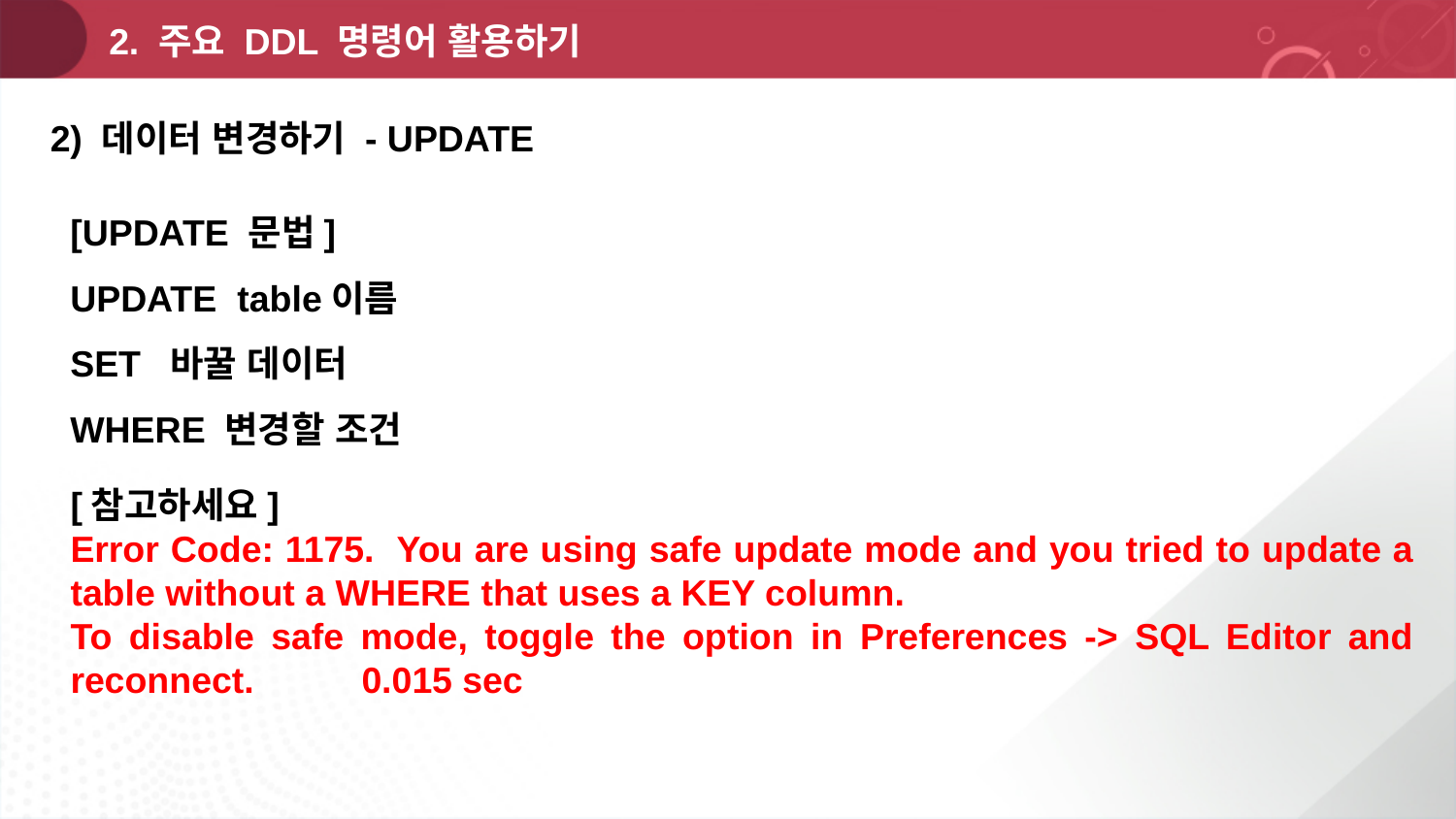

2. 주요 DDL 명령어 활용하기
2) 데이터 변경하기 - UPDATE
[UPDATE 문법]
UPDATE  table이름
SET  바꿀 데이터
WHERE 변경할 조건
[참고하세요]
Error Code: 1175.  You are using safe update mode and you tried to update a table without a WHERE that uses a KEY column.
To disable safe mode, toggle the option in Preferences -> SQL Editor and reconnect.	0.015 sec